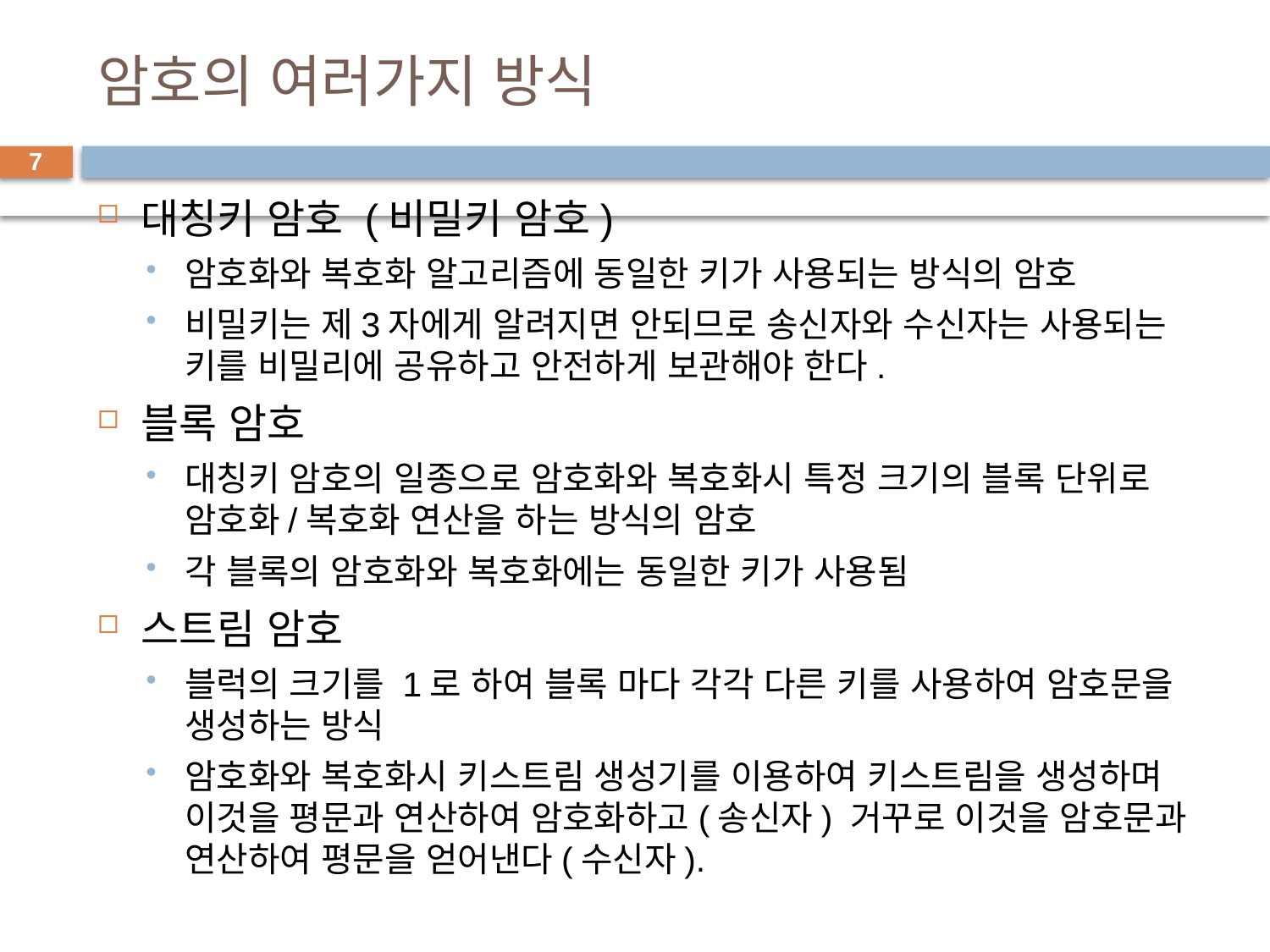

# 암호의 여러가지 방식
7
대칭키 암호 (비밀키 암호)
암호화와 복호화 알고리즘에 동일한 키가 사용되는 방식의 암호
비밀키는 제3자에게 알려지면 안되므로 송신자와 수신자는 사용되는 키를 비밀리에 공유하고 안전하게 보관해야 한다.
블록 암호
대칭키 암호의 일종으로 암호화와 복호화시 특정 크기의 블록 단위로 암호화/복호화 연산을 하는 방식의 암호
각 블록의 암호화와 복호화에는 동일한 키가 사용됨
스트림 암호
블럭의 크기를 1로 하여 블록 마다 각각 다른 키를 사용하여 암호문을 생성하는 방식
암호화와 복호화시 키스트림 생성기를 이용하여 키스트림을 생성하며 이것을 평문과 연산하여 암호화하고(송신자) 거꾸로 이것을 암호문과 연산하여 평문을 얻어낸다(수신자).